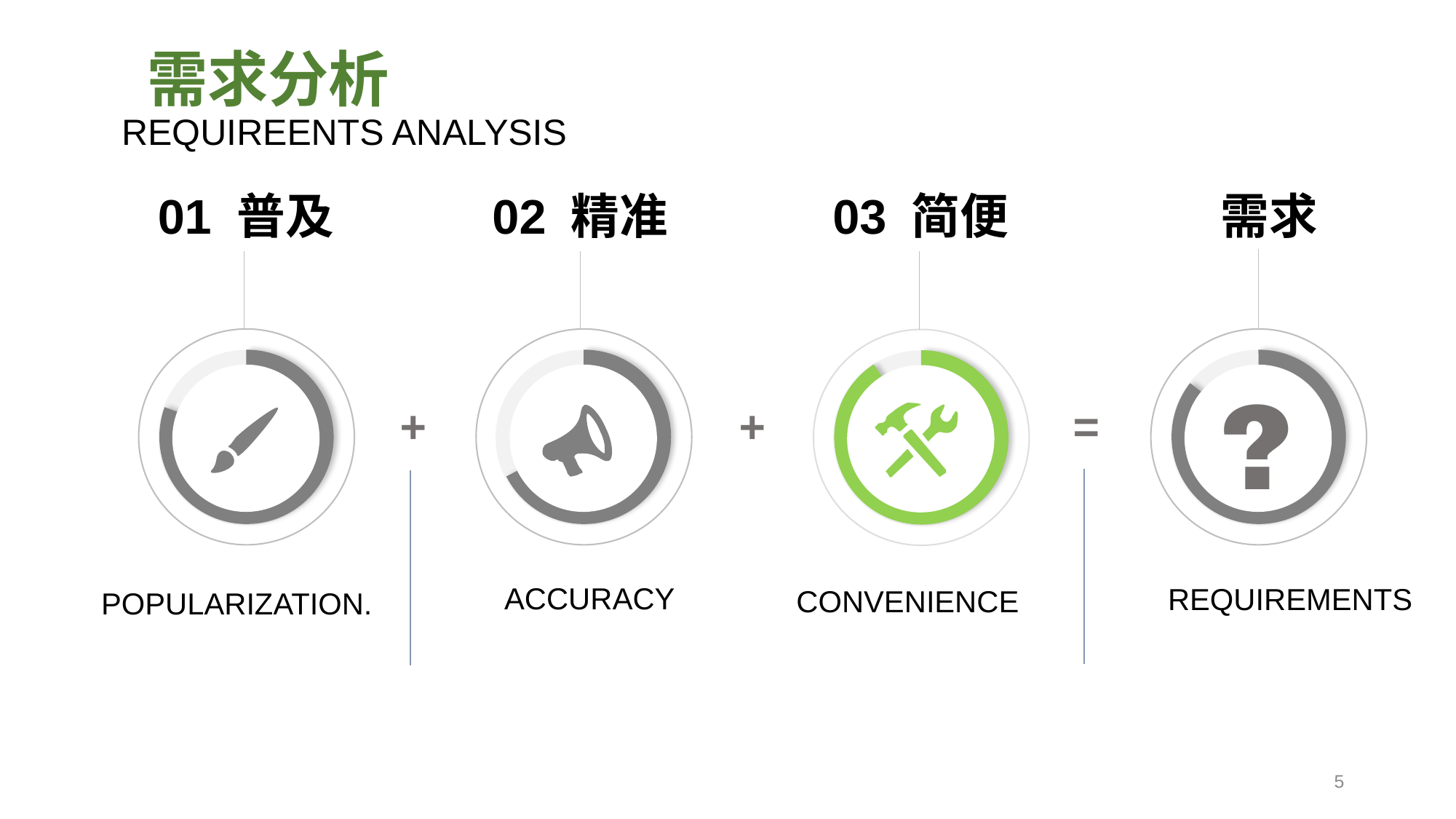

# 需求分析
REQUIREENTS ANALYSIS
01 普及

POPULARIZATION.
02 精准

ACCURACY
03 简便

CONVENIENCE
 需求

?

REQUIREMENTS
+
+
=
5